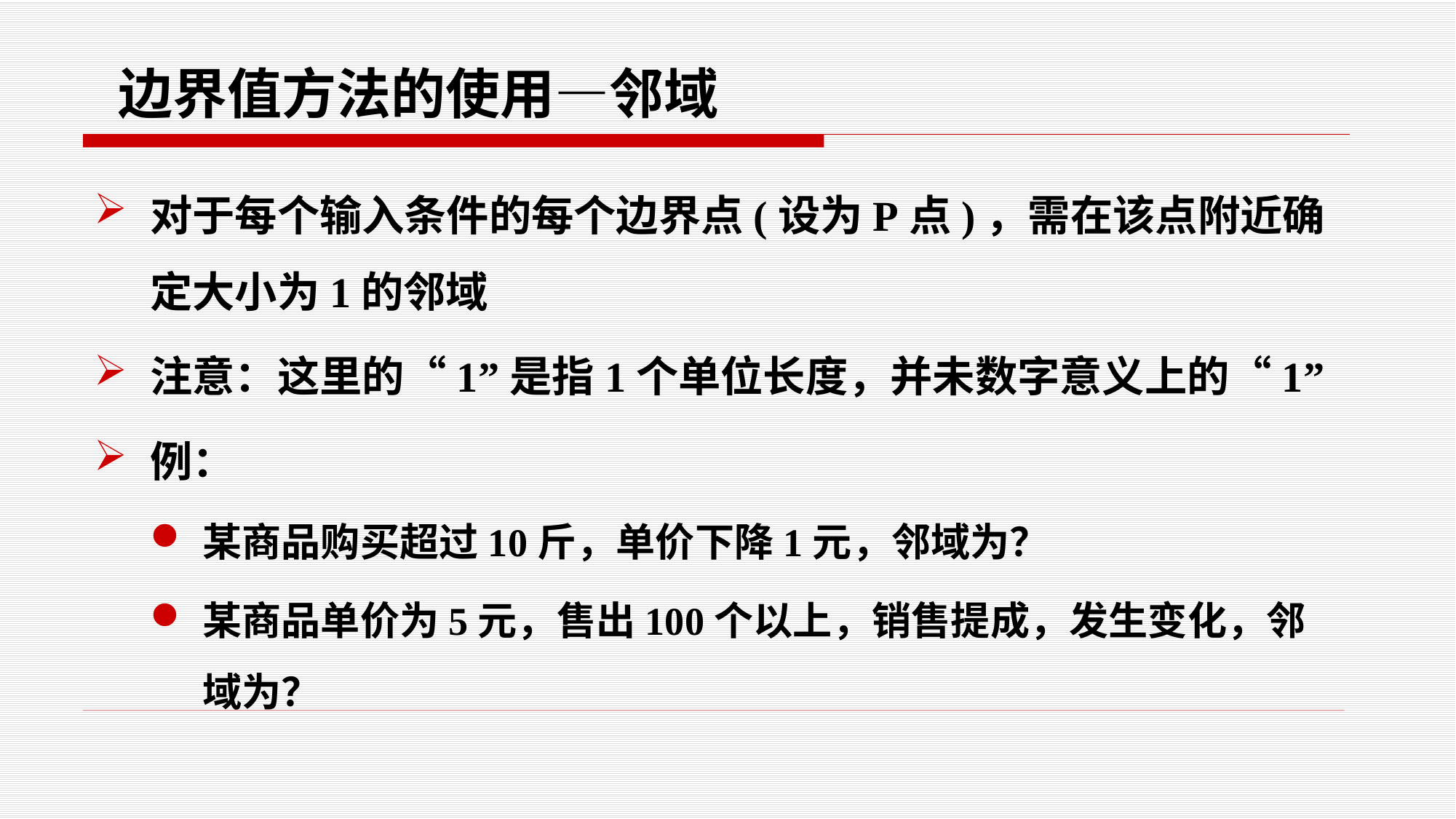

# 边界值方法的使用—邻域
对于每个输入条件的每个边界点(设为P点)，需在该点附近确定大小为1的邻域
注意：这里的“1”是指1个单位长度，并未数字意义上的“1”
例：
某商品购买超过10斤，单价下降1元，邻域为？
某商品单价为5元，售出100个以上，销售提成，发生变化，邻域为？